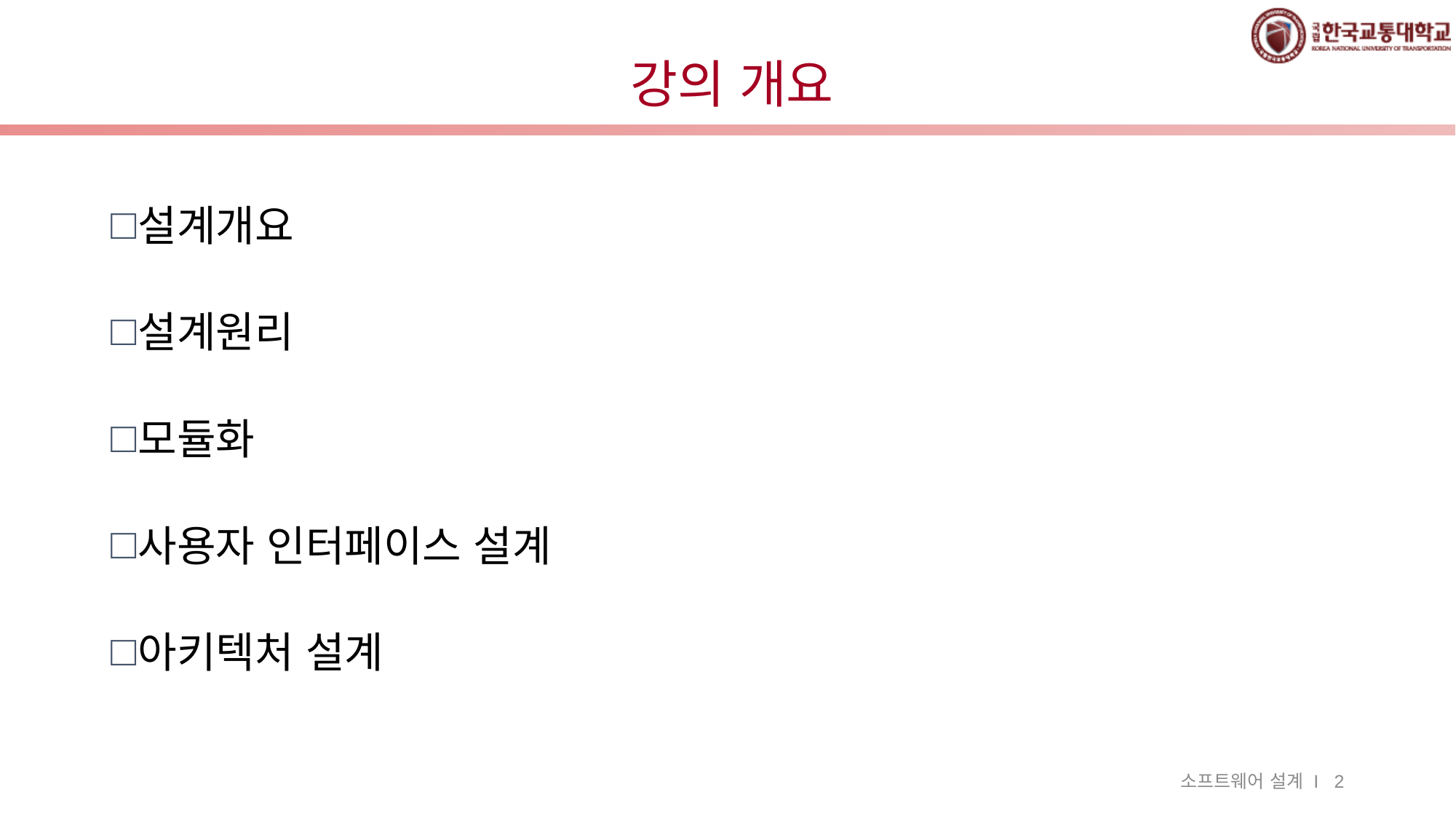

# 강의 개요
설계개요
설계원리
모듈화
사용자 인터페이스 설계
아키텍처 설계

소프트웨어 설계 I   2